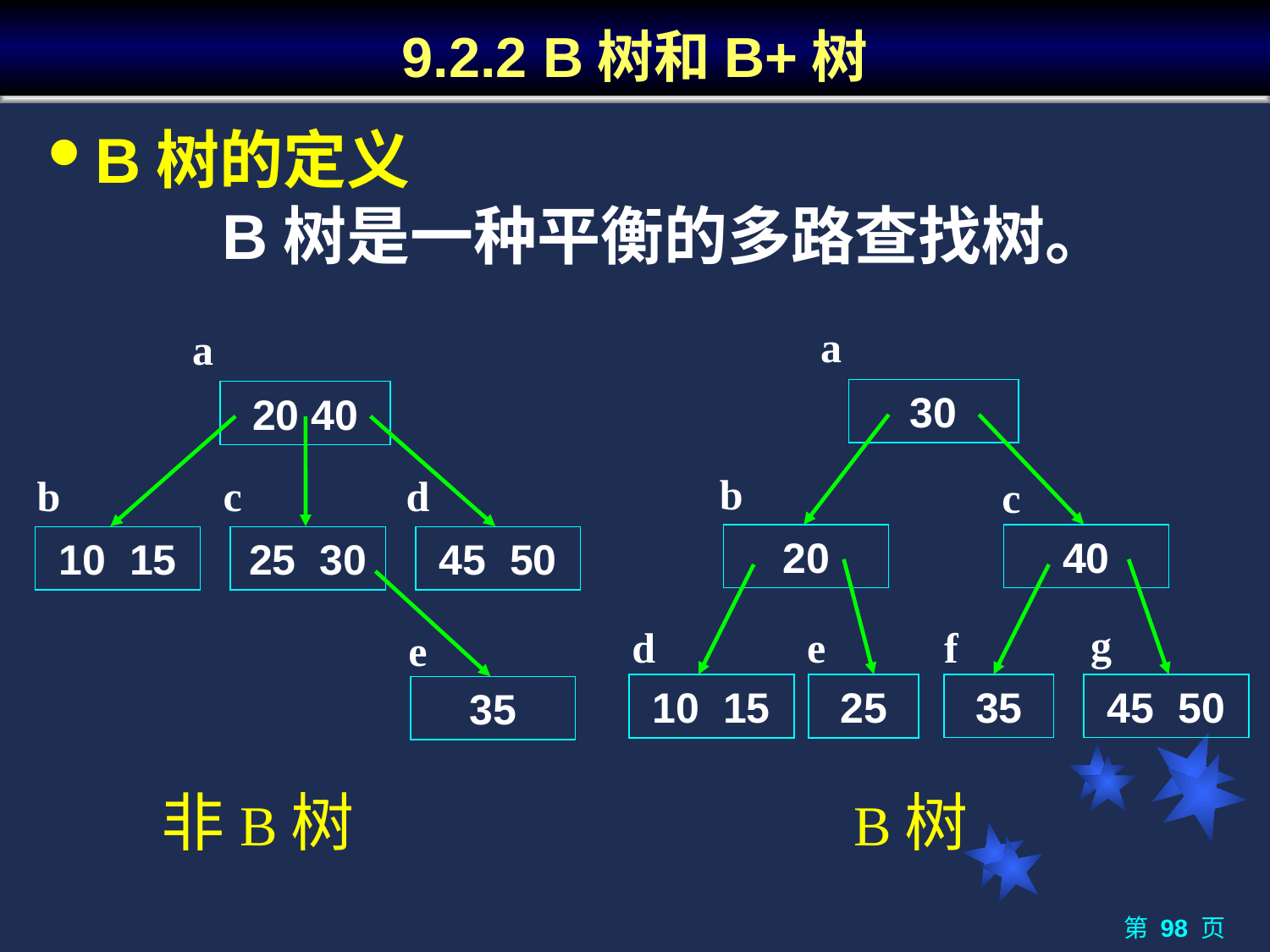

# 9.2.2 B树和B+树
B树的定义
		B树是一种平衡的多路查找树。
a
30

b
c
20
40

g
e
f
d
35
45  50
10  15
25
a
20 40

b
c
d
10  15
25  30
45  50

e
35
非B树             	 	       	   B树
第 98 页